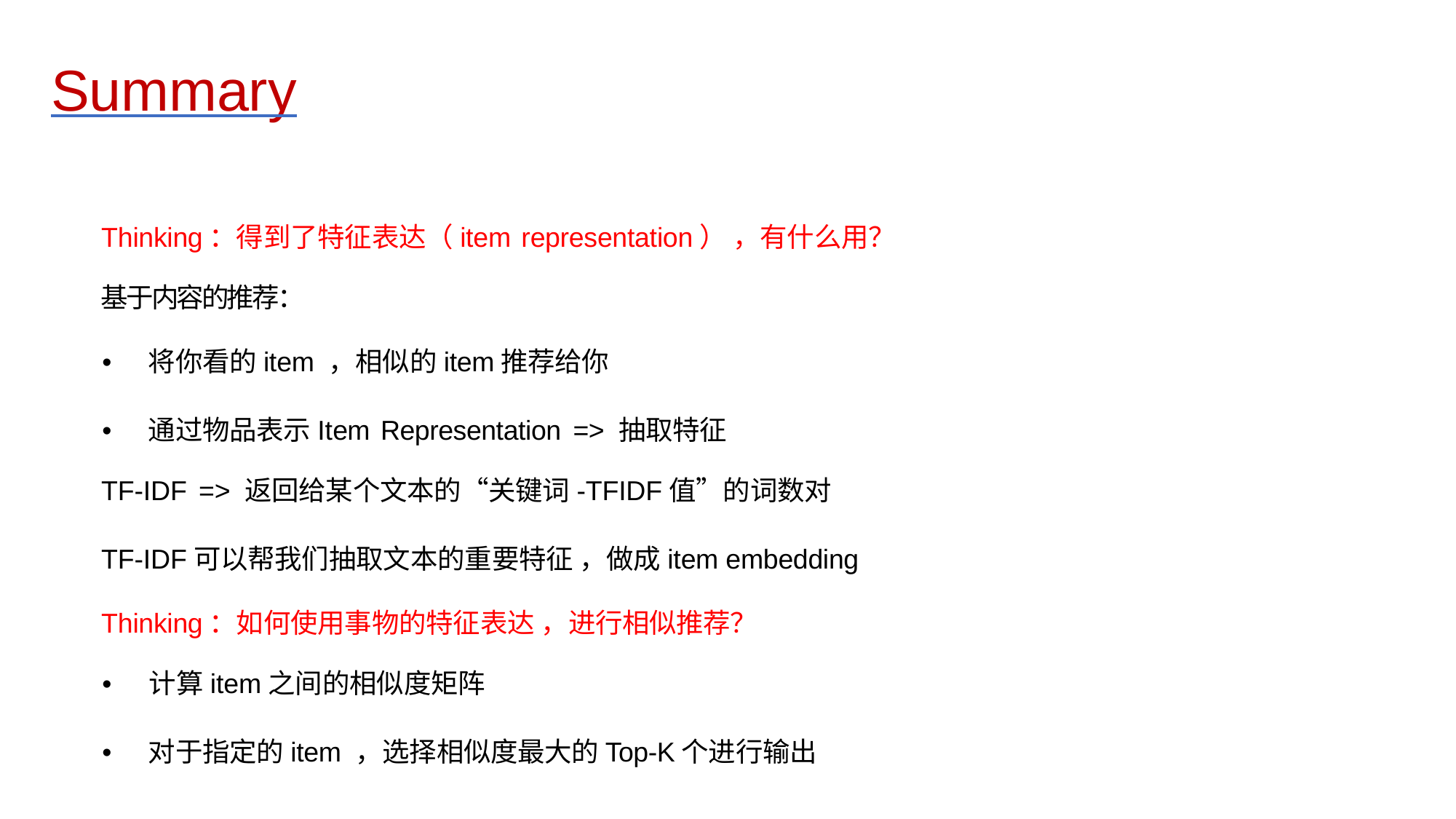

Summary

Thinking：得到了特征表达（item representation） ，有什么用？

基于内容的推荐：

•    将你看的item ，相似的item推荐给你

•    通过物品表示Item Representation => 抽取特征

TF-IDF => 返回给某个文本的“关键词-TFIDF值”的词数对

TF-IDF可以帮我们抽取文本的重要特征 ，做成item embedding

Thinking：如何使用事物的特征表达 ，进行相似推荐？

•    计算item之间的相似度矩阵

•    对于指定的item ，选择相似度最大的Top-K个进行输出